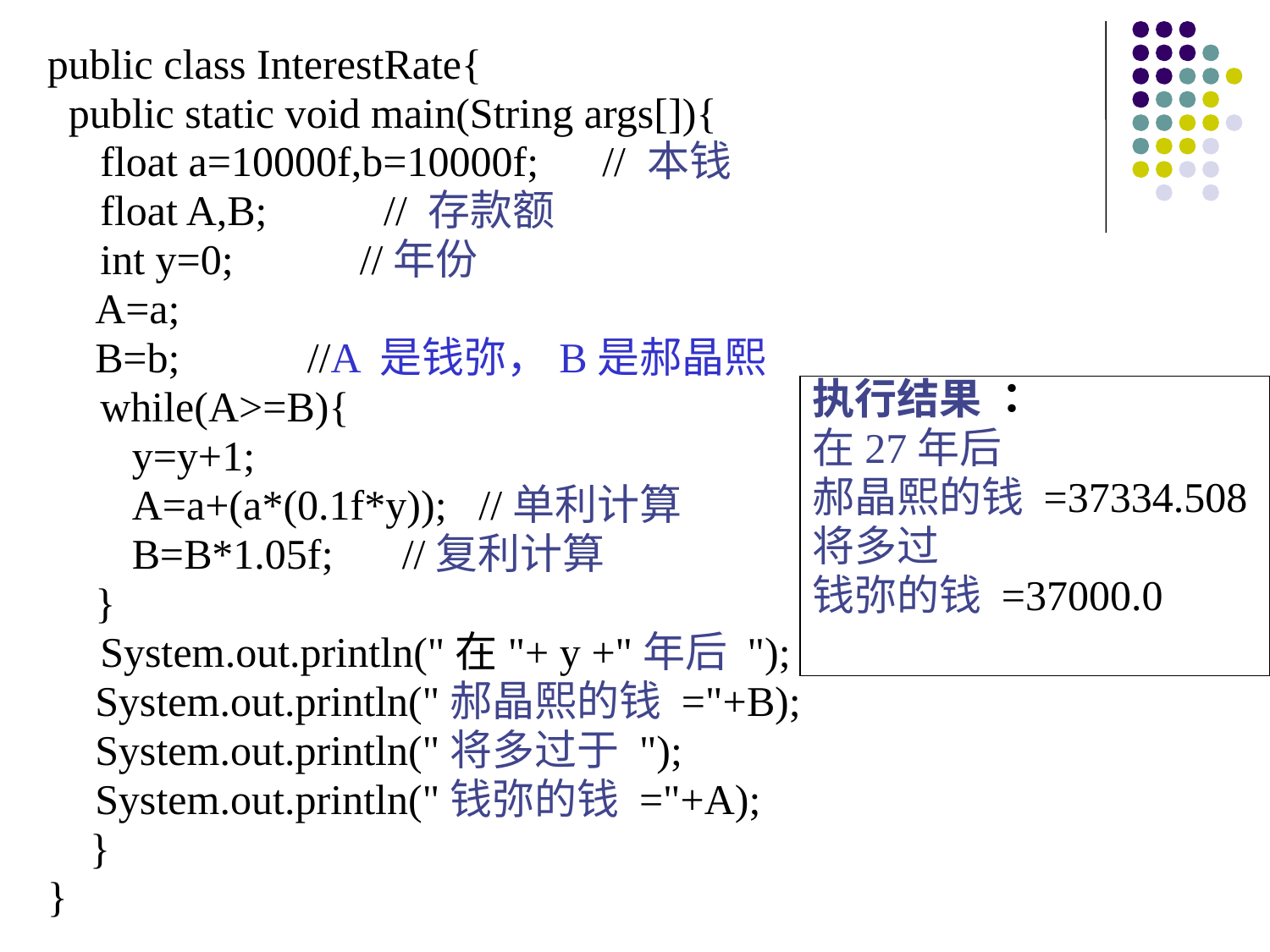

public class InterestRate{
  public static void main(String args[]){
     float a=10000f,b=10000f;      // 本钱
     float A,B;           // 存款额
     int y=0;	 //年份
	A=a;
	B=b;            //A 是钱弥，B是郝晶熙
     while(A>=B){
        y=y+1;
        A=a+(a*(0.1f*y));   //单利计算
        B=B*1.05f;	     //复利计算
	}
     System.out.println("在"+ y +"年后 ");
 	System.out.println("郝晶熙的钱 ="+B);
	System.out.println("将多过于 ");
	System.out.println("钱弥的钱 ="+A);
    }
}
执行结果 ：
在27年后
郝晶熙的钱 =37334.508
将多过
钱弥的钱 =37000.0
25